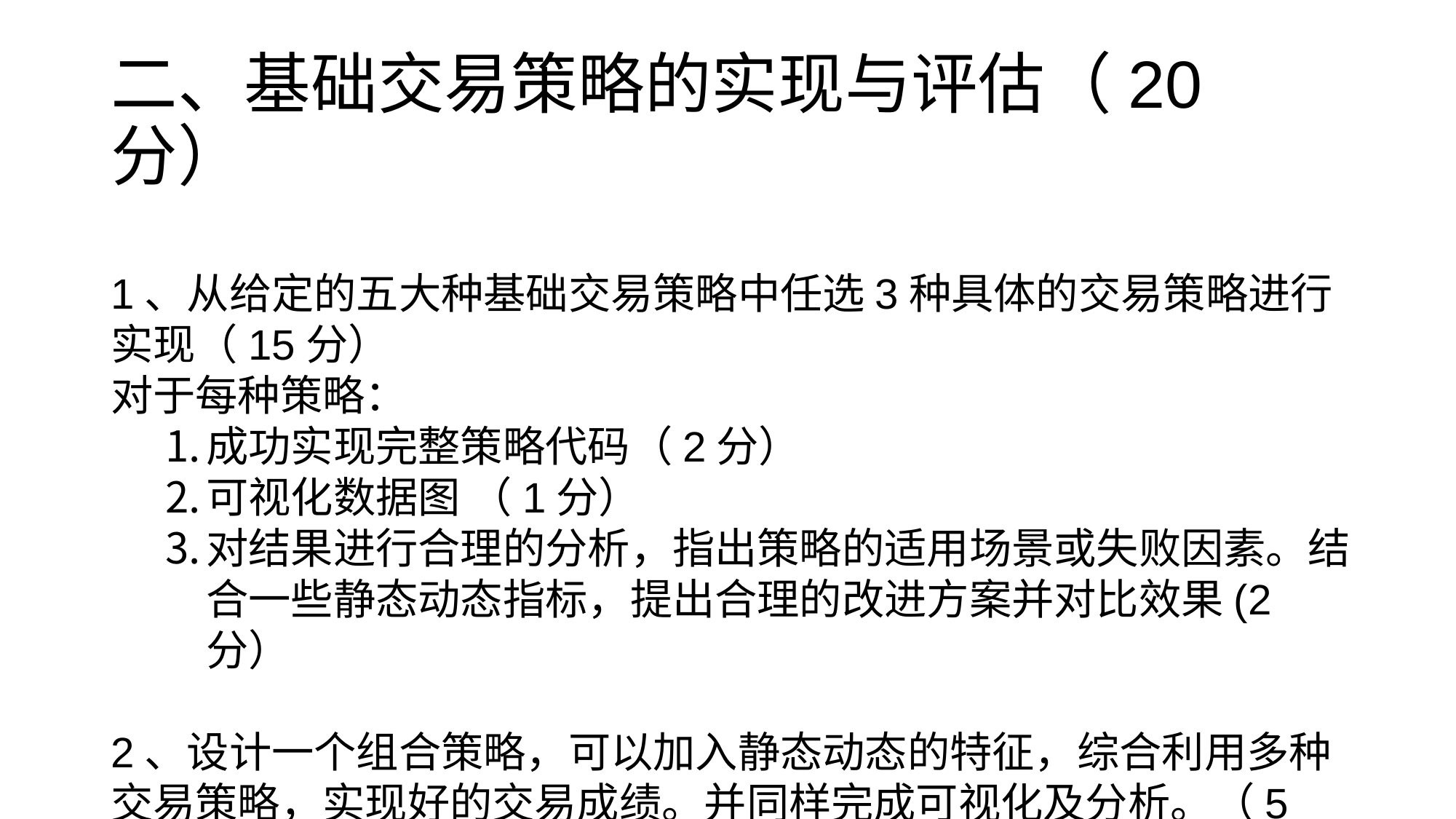

# 二、基础交易策略的实现与评估（20分）
1、从给定的五大种基础交易策略中任选3种具体的交易策略进行实现（15分）
对于每种策略：
成功实现完整策略代码（2分）
可视化数据图 （1分）
对结果进行合理的分析，指出策略的适用场景或失败因素。结合一些静态动态指标，提出合理的改进方案并对比效果(2分）

2、设计一个组合策略，可以加入静态动态的特征，综合利用多种交易策略，实现好的交易成绩。并同样完成可视化及分析。（5分）